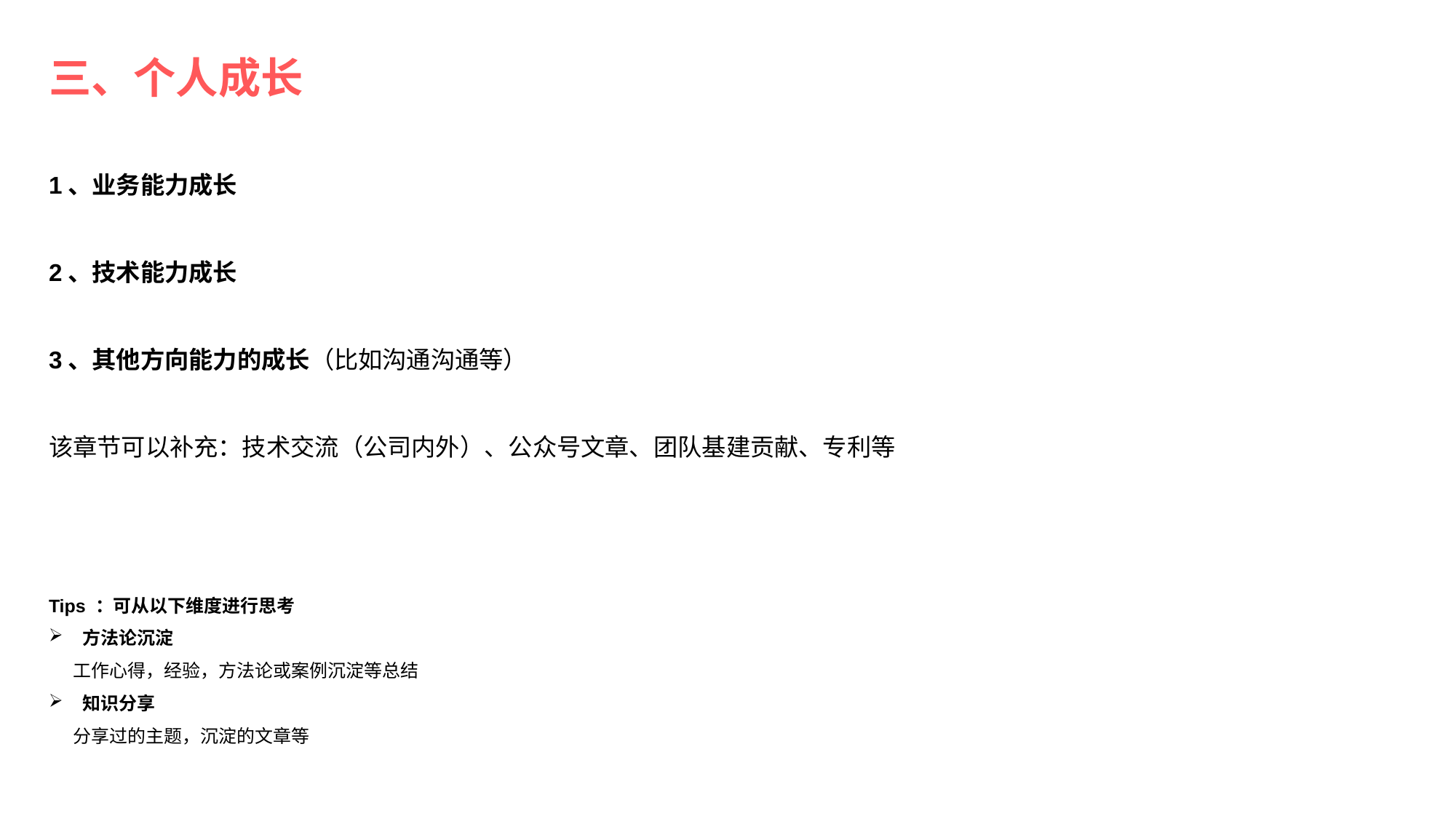

三、个人成长

1、业务能力成长

2、技术能力成长

3、其他方向能力的成长（比如沟通沟通等）

该章节可以补充：技术交流（公司内外）、公众号文章、团队基建贡献、专利等

Tips ：可从以下维度进行思考
方法论沉淀
     工作心得，经验，方法论或案例沉淀等总结
知识分享
     分享过的主题，沉淀的文章等